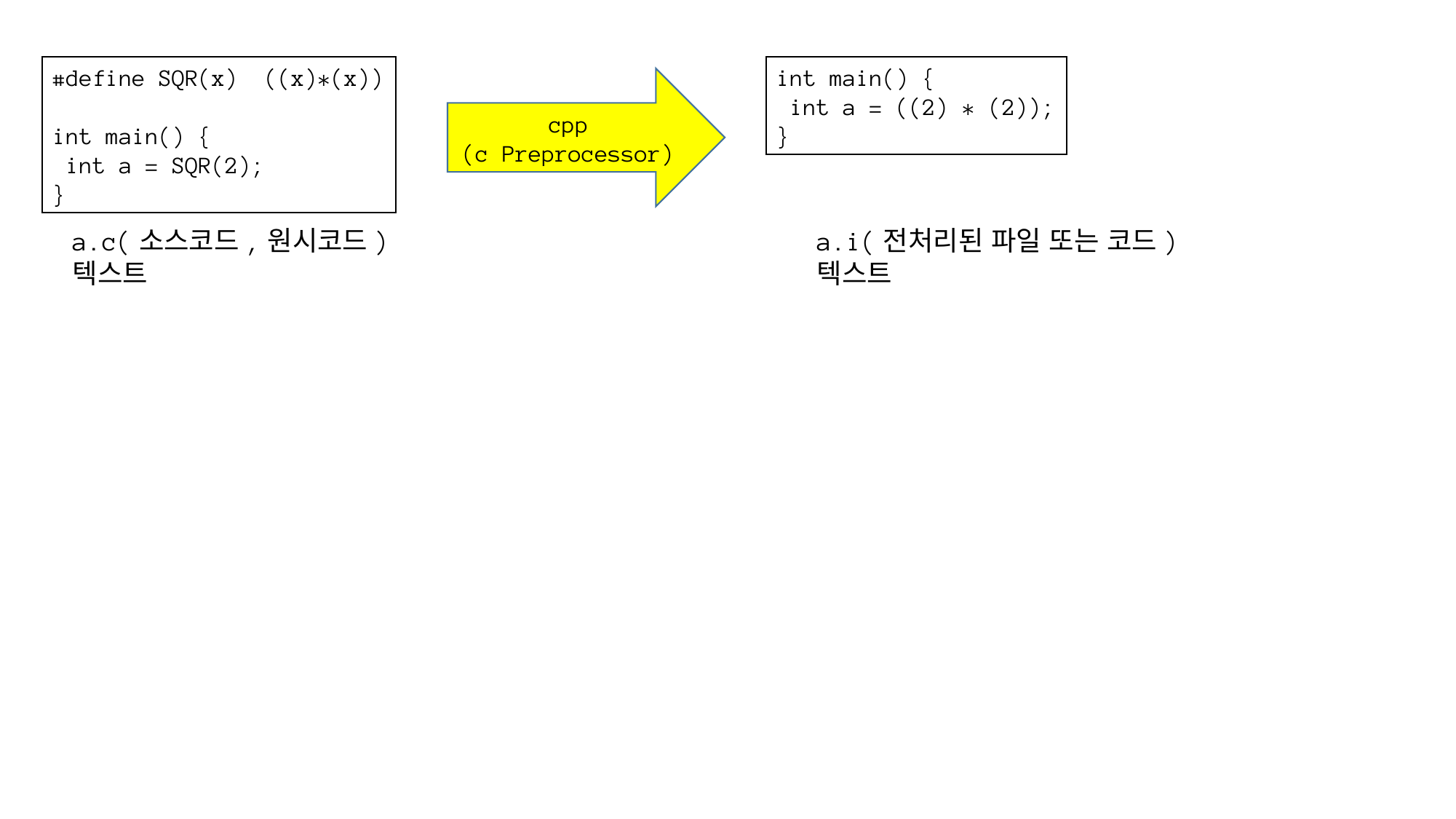

#define SQR(x)  ((x)*(x))

int main() {
 int a = SQR(2);
}
int main() {
 int a = ((2) * (2));
}
cpp
(c Preprocessor)
a.c(소스코드,원시코드)
텍스트
a.i(전처리된 파일 또는 코드)
텍스트